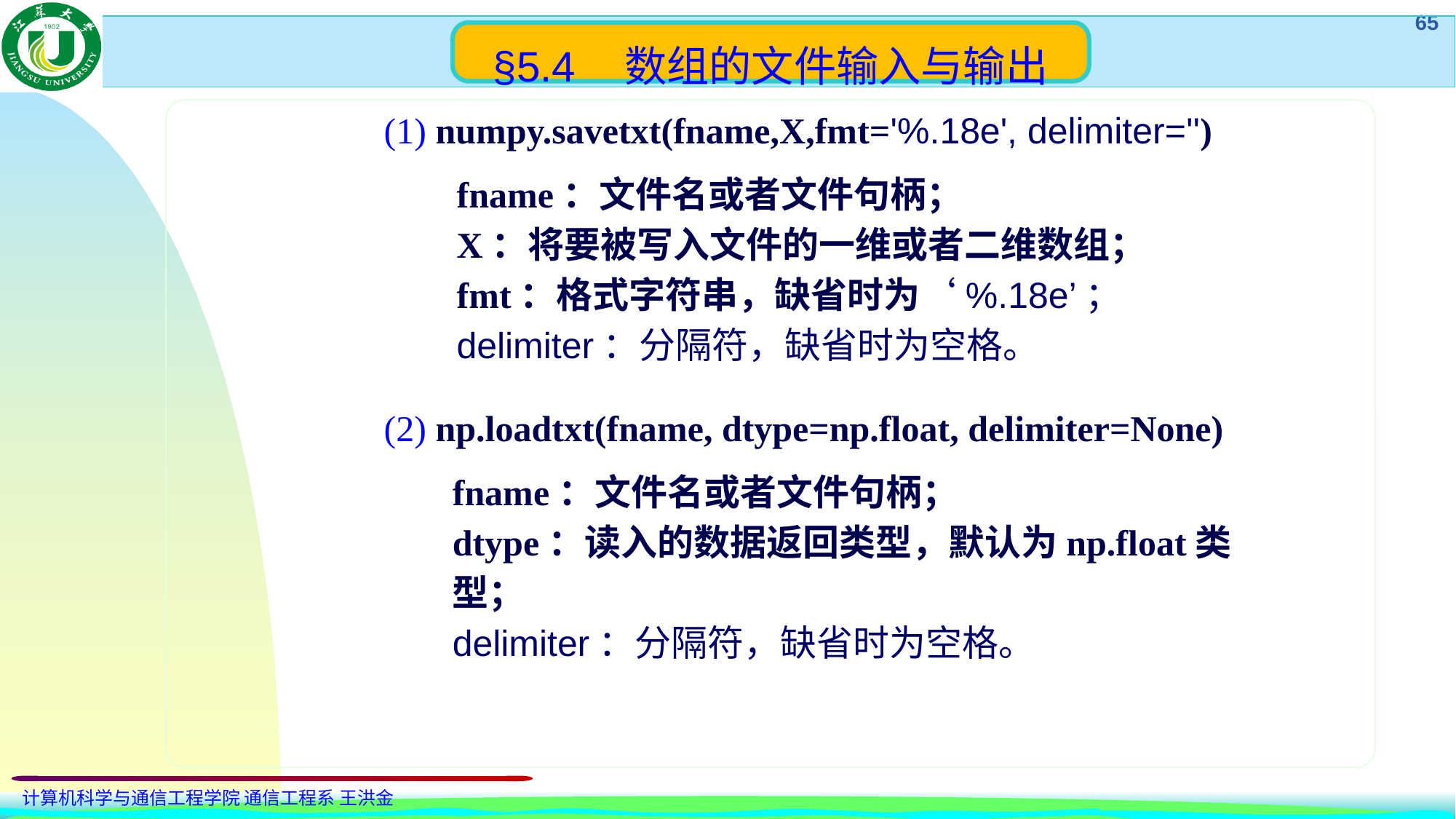

§5.4	 数组的文件输入与输出
(1) numpy.savetxt(fname,X,fmt='%.18e', delimiter='')
fname：文件名或者文件句柄；
X：将要被写入文件的一维或者二维数组；
fmt：格式字符串，缺省时为‘%.18e’；
delimiter：分隔符，缺省时为空格。
(2) np.loadtxt(fname, dtype=np.float, delimiter=None)
fname：文件名或者文件句柄；
dtype：读入的数据返回类型，默认为np.float类型；
delimiter：分隔符，缺省时为空格。